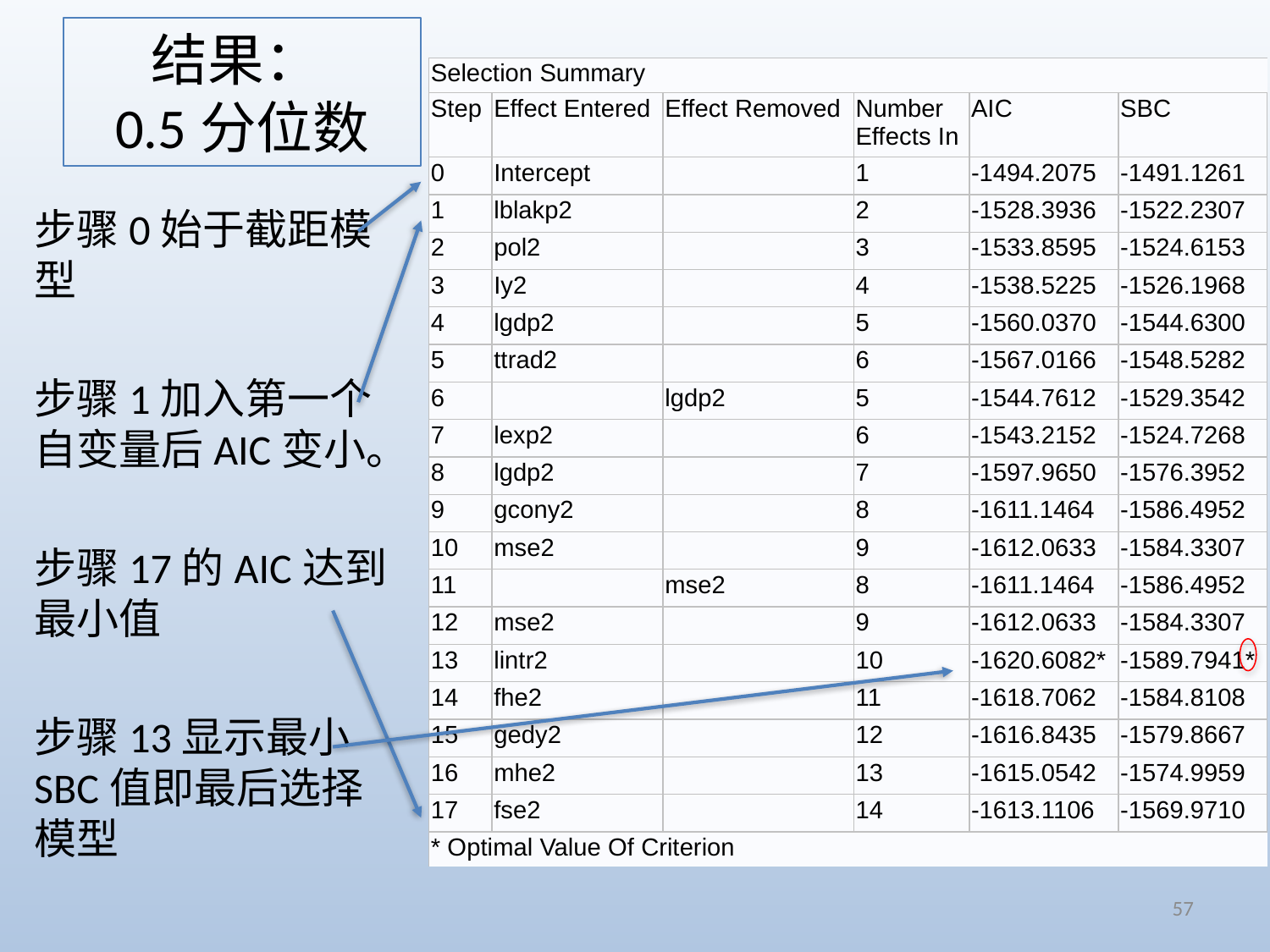

# 结果： 0.5分位数
| Selection Summary |  |  |  |  |  |
| --- | --- | --- | --- | --- | --- |
| Step | Effect Entered | Effect Removed | Number Effects In | AIC | SBC |
| 0 | Intercept |  | 1 | -1494.2075 | -1491.1261 |
| 1 | lblakp2 |  | 2 | -1528.3936 | -1522.2307 |
| 2 | pol2 |  | 3 | -1533.8595 | -1524.6153 |
| 3 | Iy2 |  | 4 | -1538.5225 | -1526.1968 |
| 4 | lgdp2 |  | 5 | -1560.0370 | -1544.6300 |
| 5 | ttrad2 |  | 6 | -1567.0166 | -1548.5282 |
| 6 |  | lgdp2 | 5 | -1544.7612 | -1529.3542 |
| 7 | lexp2 |  | 6 | -1543.2152 | -1524.7268 |
| 8 | lgdp2 |  | 7 | -1597.9650 | -1576.3952 |
| 9 | gcony2 |  | 8 | -1611.1464 | -1586.4952 |
| 10 | mse2 |  | 9 | -1612.0633 | -1584.3307 |
| 11 |  | mse2 | 8 | -1611.1464 | -1586.4952 |
| 12 | mse2 |  | 9 | -1612.0633 | -1584.3307 |
| 13 | lintr2 |  | 10 | -1620.6082\* | -1589.7941\* |
| 14 | fhe2 |  | 11 | -1618.7062 | -1584.8108 |
| 15 | gedy2 |  | 12 | -1616.8435 | -1579.8667 |
| 16 | mhe2 |  | 13 | -1615.0542 | -1574.9959 |
| 17 | fse2 |  | 14 | -1613.1106 | -1569.9710 |
| \* Optimal Value Of Criterion |  |  |  |  |  |
步骤0始于截距模型

步骤1加入第一个自变量后AIC变小。

步骤17的AIC达到最小值

步骤13显示最小SBC值即最后选择模型

57